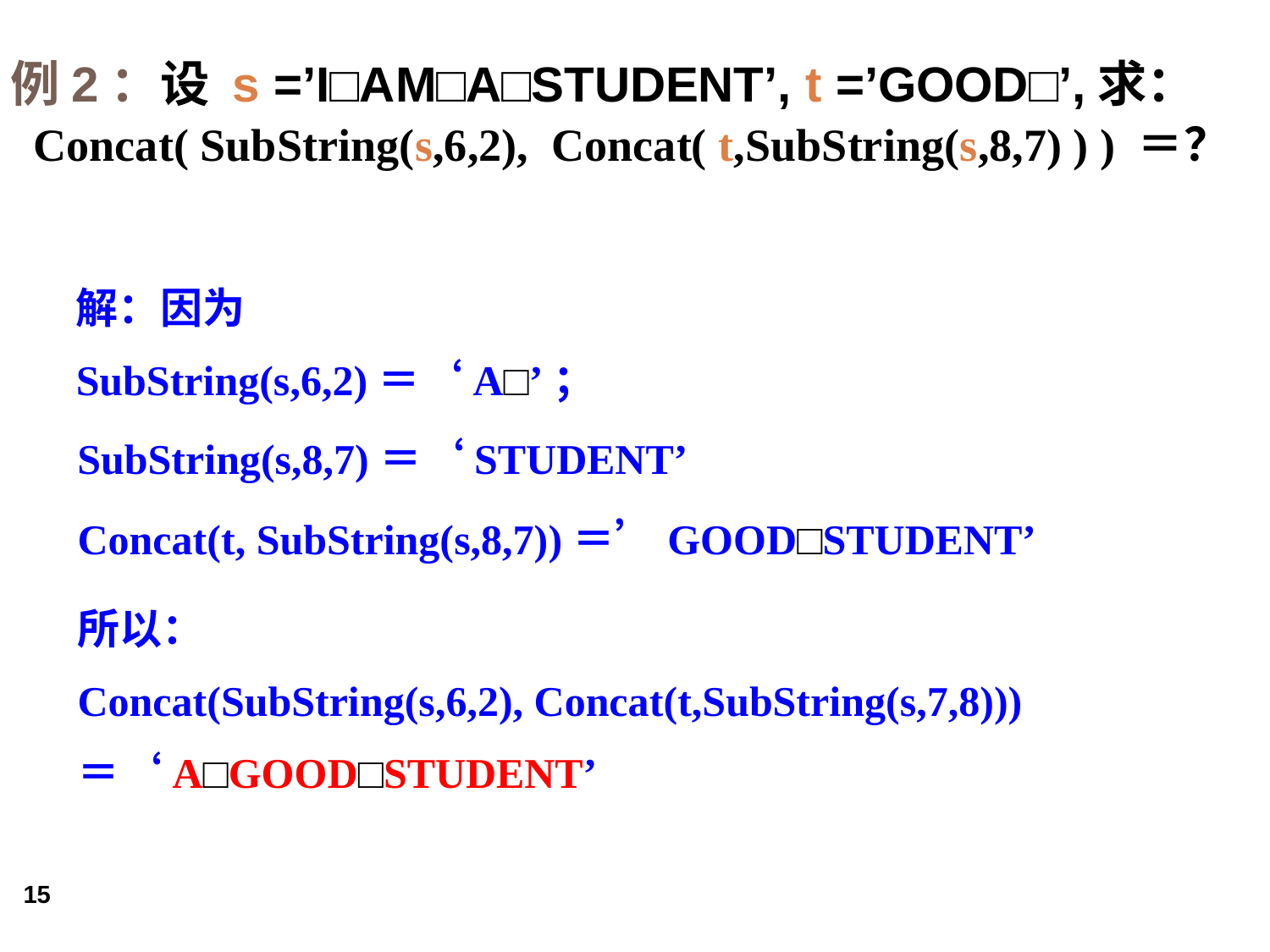

例2：设 s =’I□AM□A□STUDENT’, t =’GOOD□’,求：
 Concat( SubString(s,6,2),  Concat( t,SubString(s,8,7) ) ) ＝？
解：因为
SubString(s,6,2)＝‘A□’；
SubString(s,8,7)＝‘STUDENT’
Concat(t, SubString(s,8,7))＝’GOOD□STUDENT’
所以：
Concat(SubString(s,6,2), Concat(t,SubString(s,7,8)))
＝‘A□GOOD□STUDENT’
15